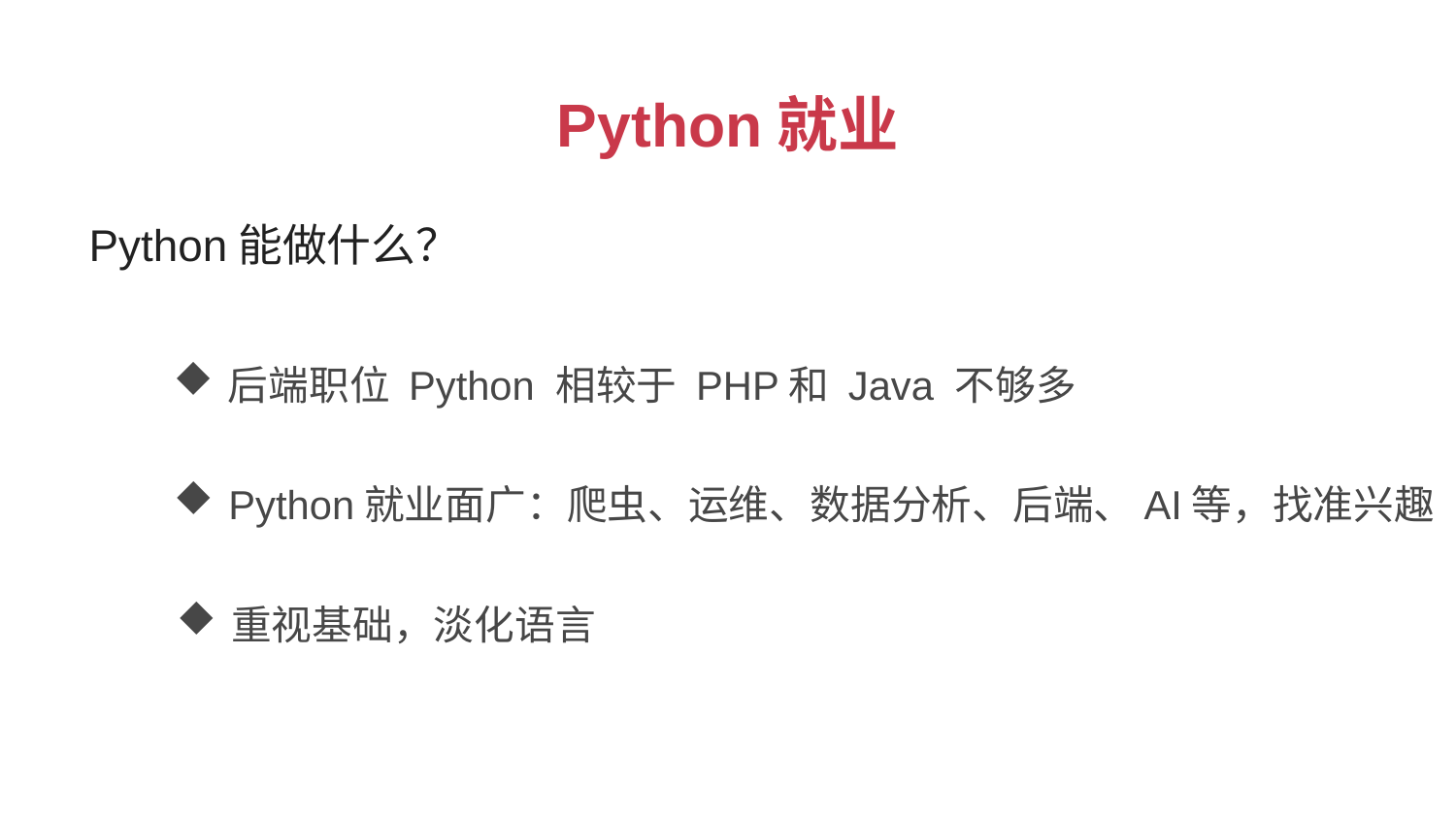

Python就业
Python能做什么？
后端职位 Python 相较于 PHP和 Java 不够多
Python就业面广：爬虫、运维、数据分析、后端、AI等，找准兴趣
重视基础，淡化语言